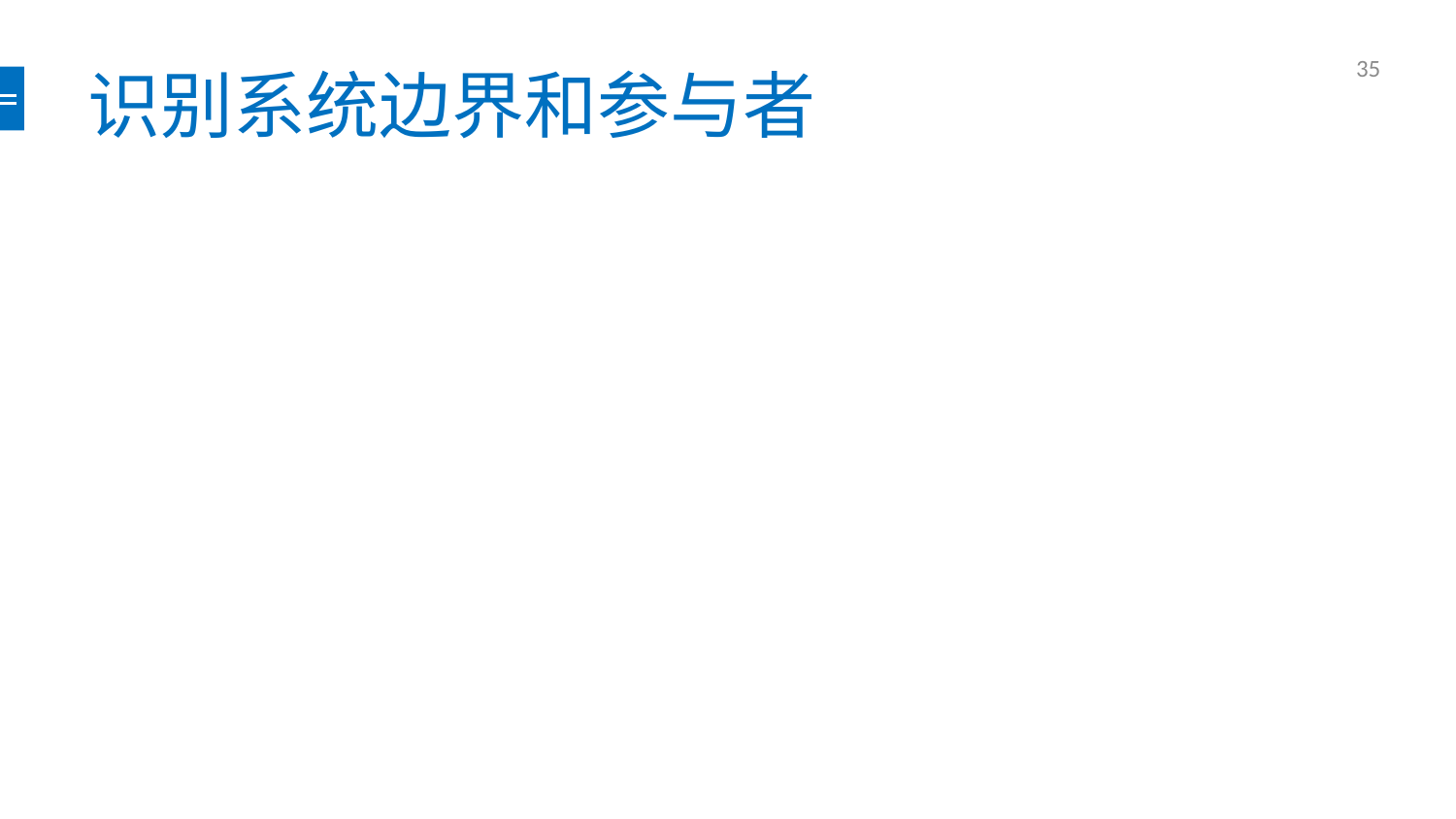

# 识别系统边界和参与者
识别系统边界
某企业要求开发一个企业管理系统，并与原来已有的财会管理系统相连
某企业要求开发一个企业管理系统，并把原来已有的财会管理系统加以改造，成为企业管理系统的一部分

35